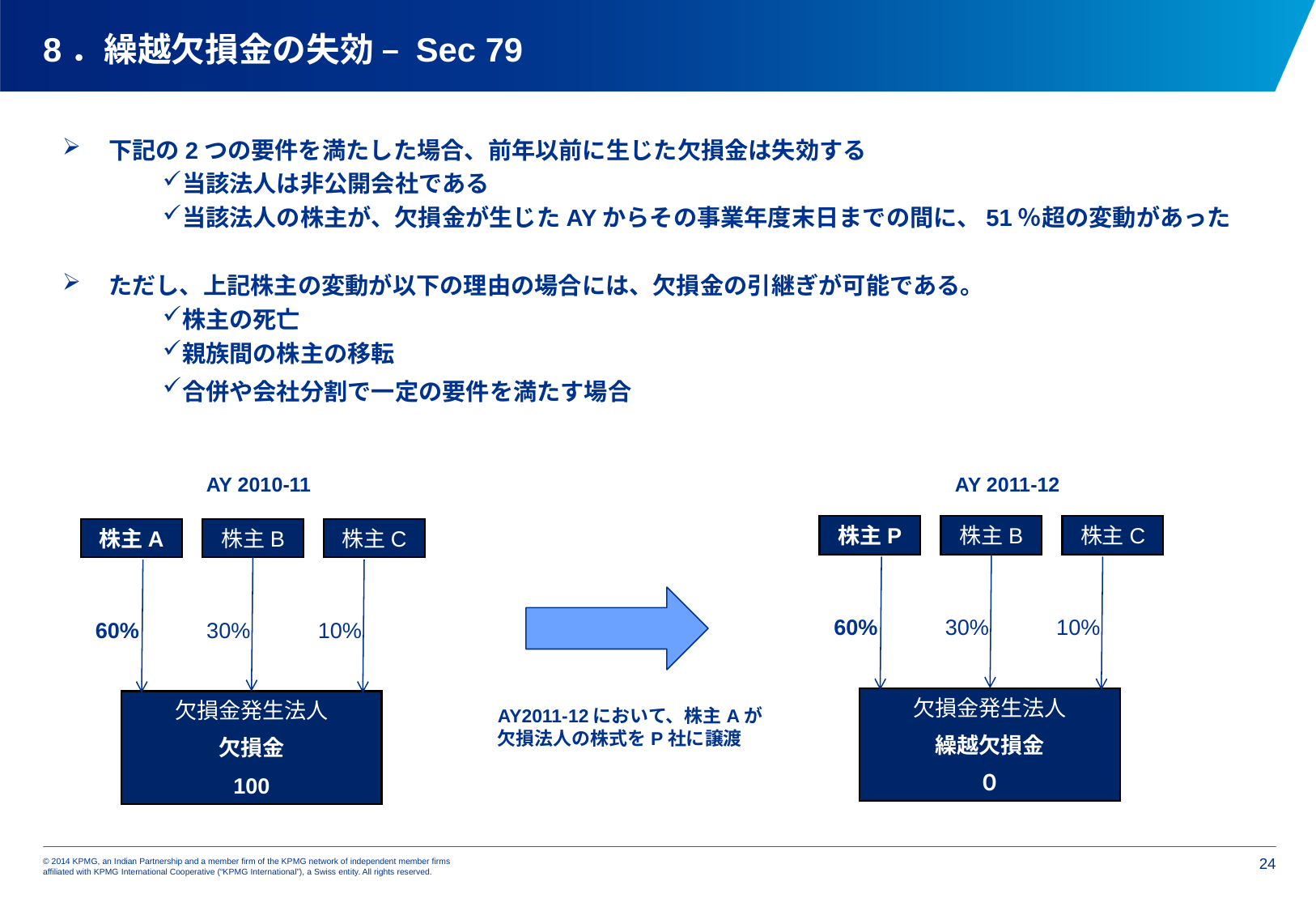

# 8．繰越欠損金の失効 – Sec 79

下記の2つの要件を満たした場合、前年以前に生じた欠損金は失効する
当該法人は非公開会社である
当該法人の株主が、欠損金が生じたAYからその事業年度末日までの間に、51％超の変動があった

ただし、上記株主の変動が以下の理由の場合には、欠損金の引継ぎが可能である。
株主の死亡
親族間の株主の移転
合併や会社分割で一定の要件を満たす場合
AY 2010-11
AY 2011-12
株主P
株主B
株主C
株主A
株主B
株主C

60%
30%
10%
60%
30%
10%
欠損金発生法人
繰越欠損金
０
欠損金発生法人
欠損金
100
AY2011-12において、株主Aが欠損法人の株式をP社に譲渡
24